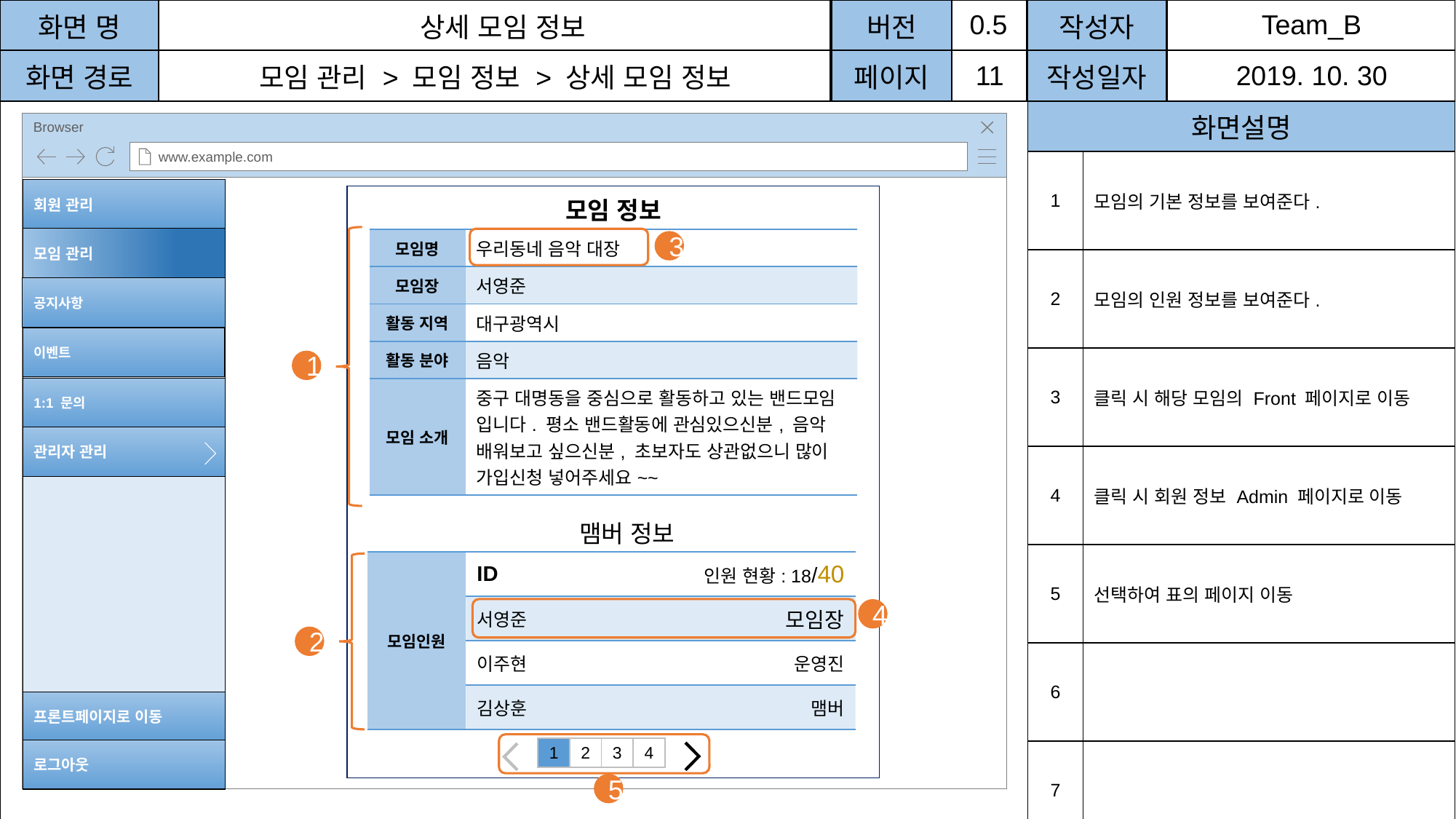

| 화면 명 | 상세 모임 정보 | 버전 |  | 작성자 |  |  |
| --- | --- | --- | --- | --- | --- | --- |
| 화면 경로 | 모임 관리 > 모임 정보 > 상세 모임 정보 | 페이지 | 11 | 작성일자 |  |  |
|  |  |  |  | 화면설명 |  |  |
|  |  |  |  | 1 | 모임의 기본 정보를 보여준다. |  |
|  |  |  |  | 2 | 모임의 인원 정보를 보여준다. |  |
|  |  |  |  | 3 | 클릭 시 해당 모임의 Front 페이지로 이동 |  |
|  |  |  |  | 4 | 클릭 시 회원 정보 Admin 페이지로 이동 |  |
|  |  |  |  | 5 | 선택하여 표의 페이지 이동 |  |
|  |  |  |  | 6 |  |  |
|  |  |  |  | 7 |  |  |
Browser

www.example.com

회원 관리

프론트페이지로 이동
로그아웃
모임 관리
1:1 문의
관리자 관리

공지사항
이벤트

모임 정보

| 모임명 | 우리동네 음악 대장 |
| --- | --- |
| 모임장 | 서영준 |
| 활동 지역 | 대구광역시 |
| 활동 분야 | 음악 |
| 모임 소개 | 중구 대명동을 중심으로 활동하고 있는 밴드모임 입니다. 평소 밴드활동에 관심있으신분, 음악 배워보고 싶으신분, 초보자도 상관없으니 많이 가입신청 넣어주세요~~ |
3

1
맴버 정보
| 모임인원 | ID | 인원 현황: 18/40 |
| --- | --- | --- |
|  | 서영준 | 모임장 |
|  | 이주현 | 운영진 |
|  | 김상훈 | 맴버 |

4
2

| 1 | 2 | 3 | 4 |
| --- | --- | --- | --- |

5